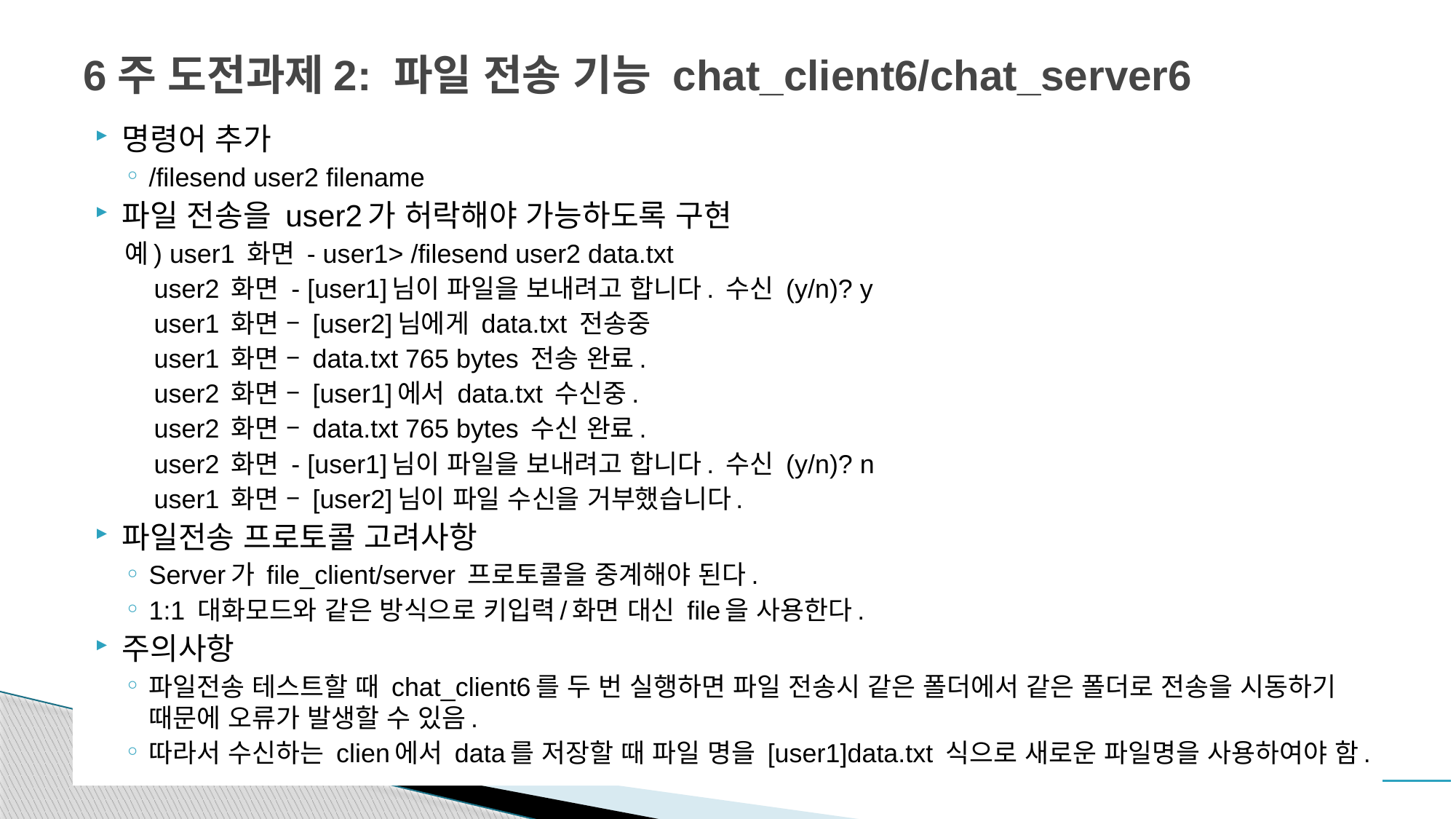

# 6주 도전과제2: 파일 전송 기능 chat_client6/chat_server6
명령어 추가
/filesend user2 filename
파일 전송을 user2가 허락해야 가능하도록 구현
예) user1 화면 - user1> /filesend user2 data.txt
    user2 화면 - [user1]님이 파일을 보내려고 합니다. 수신 (y/n)? y
    user1 화면 – [user2]님에게 data.txt 전송중
    user1 화면 – data.txt 765 bytes 전송 완료.
    user2 화면 – [user1]에서 data.txt 수신중.
    user2 화면 – data.txt 765 bytes 수신 완료.
    user2 화면 - [user1]님이 파일을 보내려고 합니다. 수신 (y/n)? n
    user1 화면 – [user2]님이 파일 수신을 거부했습니다.
파일전송 프로토콜 고려사항
Server가 file_client/server 프로토콜을 중계해야 된다.
1:1 대화모드와 같은 방식으로 키입력/화면 대신 file을 사용한다.
주의사항
파일전송 테스트할 때 chat_client6를 두 번 실행하면 파일 전송시 같은 폴더에서 같은 폴더로 전송을 시동하기 때문에 오류가 발생할 수 있음.
따라서 수신하는 clien에서 data를 저장할 때 파일 명을 [user1]data.txt 식으로 새로운 파일명을 사용하여야 함.